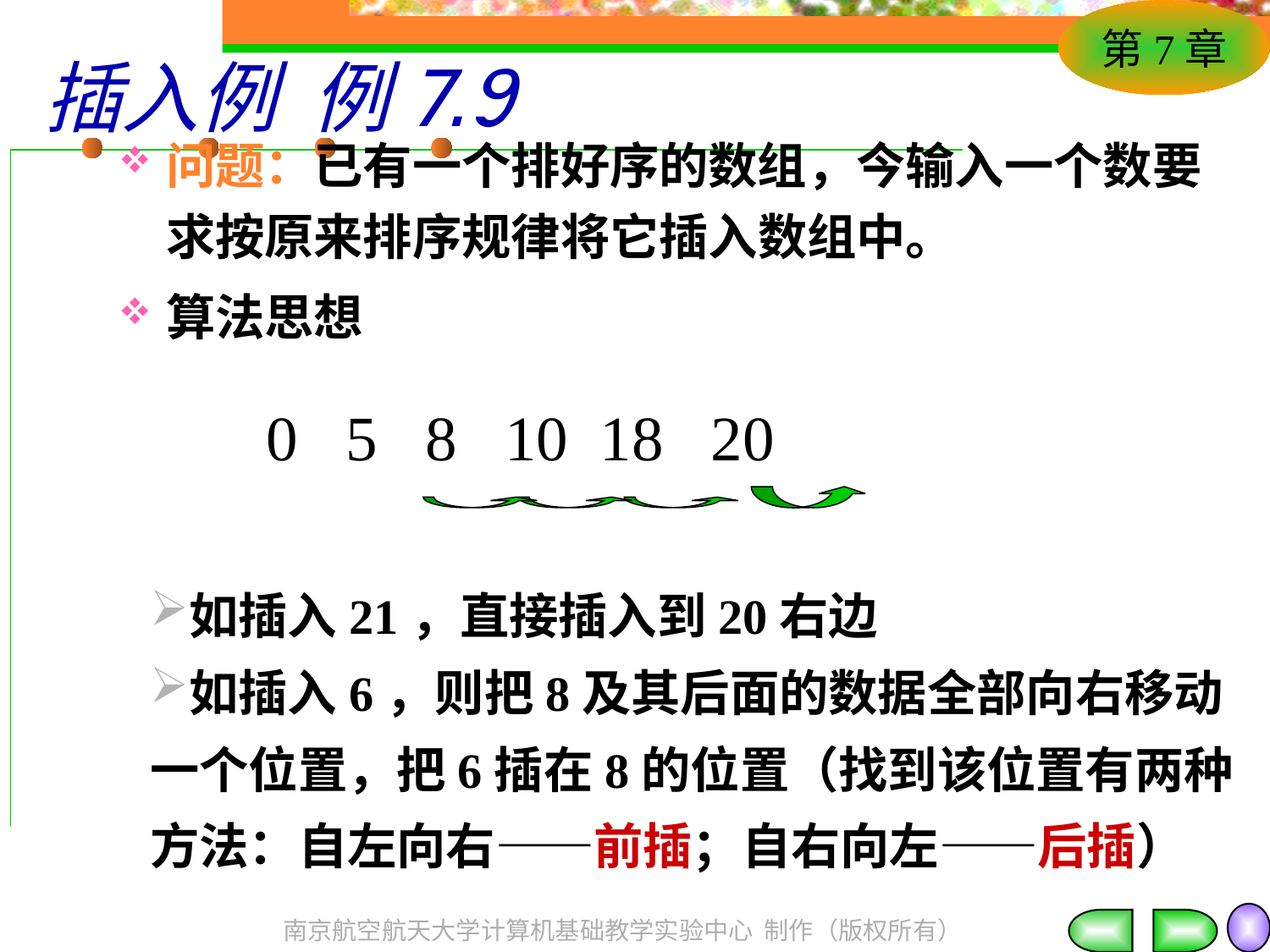

# 插入例  例7.9
问题：已有一个排好序的数组，今输入一个数要求按原来排序规律将它插入数组中。
算法思想
0   5   8   10  18   20

如插入21，直接插入到20右边
如插入6，则把8及其后面的数据全部向右移动一个位置，把6插在8的位置（找到该位置有两种方法：自左向右——前插；自右向左——后插）